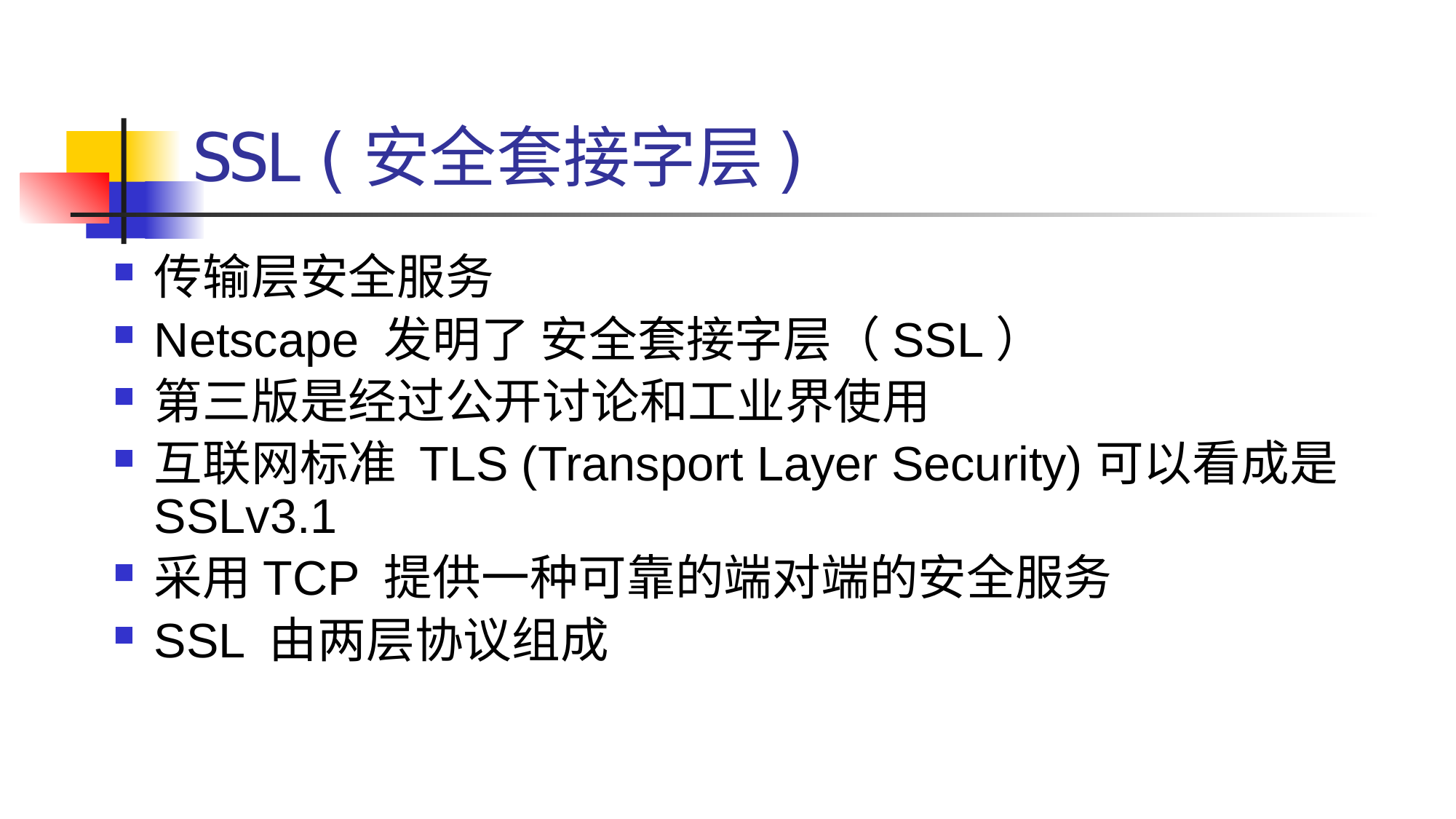

# SSL (安全套接字层)
传输层安全服务
Netscape 发明了 安全套接字层（SSL）
第三版是经过公开讨论和工业界使用
互联网标准 TLS (Transport Layer Security)可以看成是SSLv3.1
采用TCP 提供一种可靠的端对端的安全服务
SSL 由两层协议组成